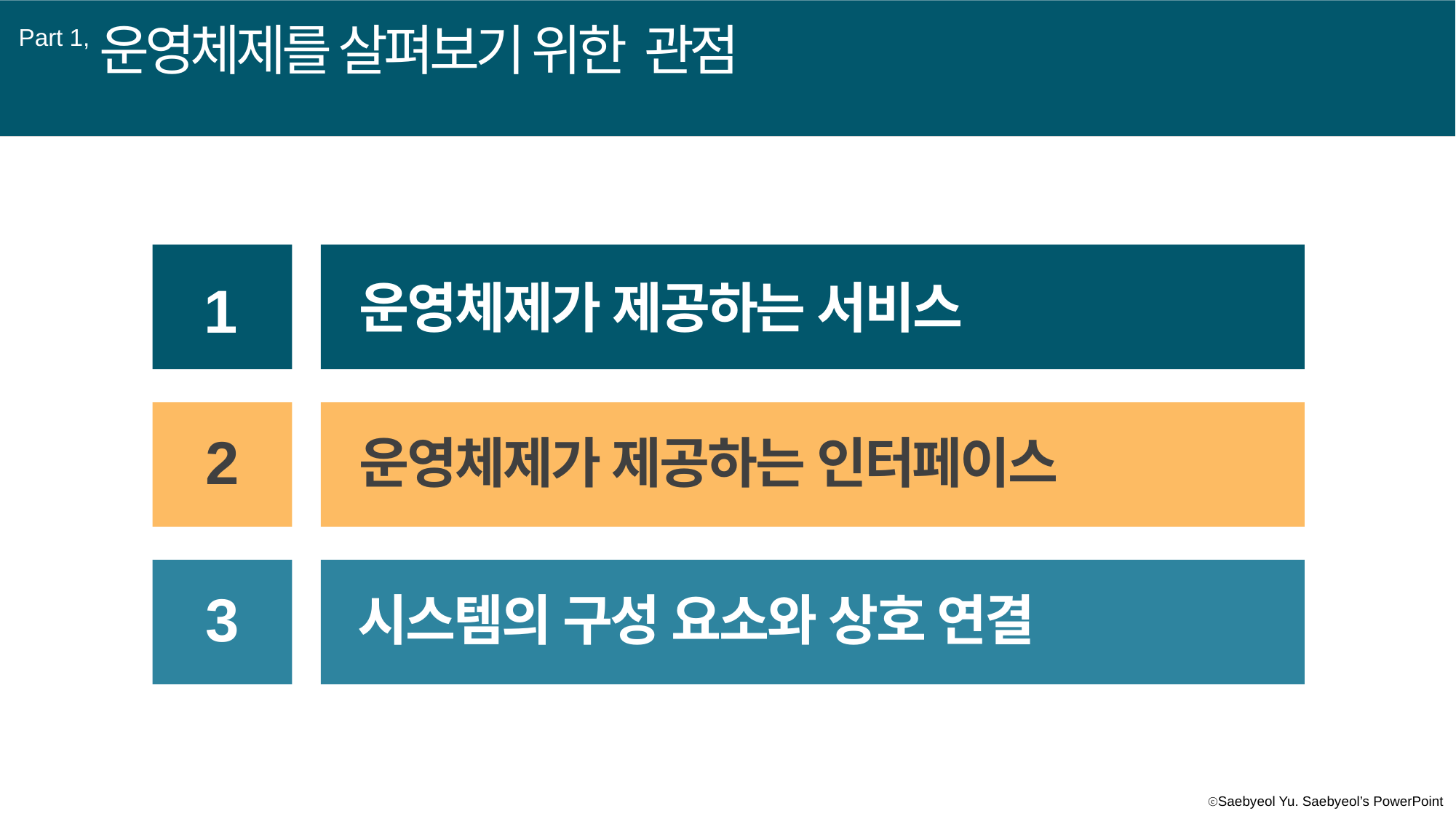

운영체제를 살펴보기 위한  관점
Part 1,

1
운영체제가 제공하는 서비스

2
운영체제가 제공하는 인터페이스

3
시스템의 구성 요소와 상호 연결